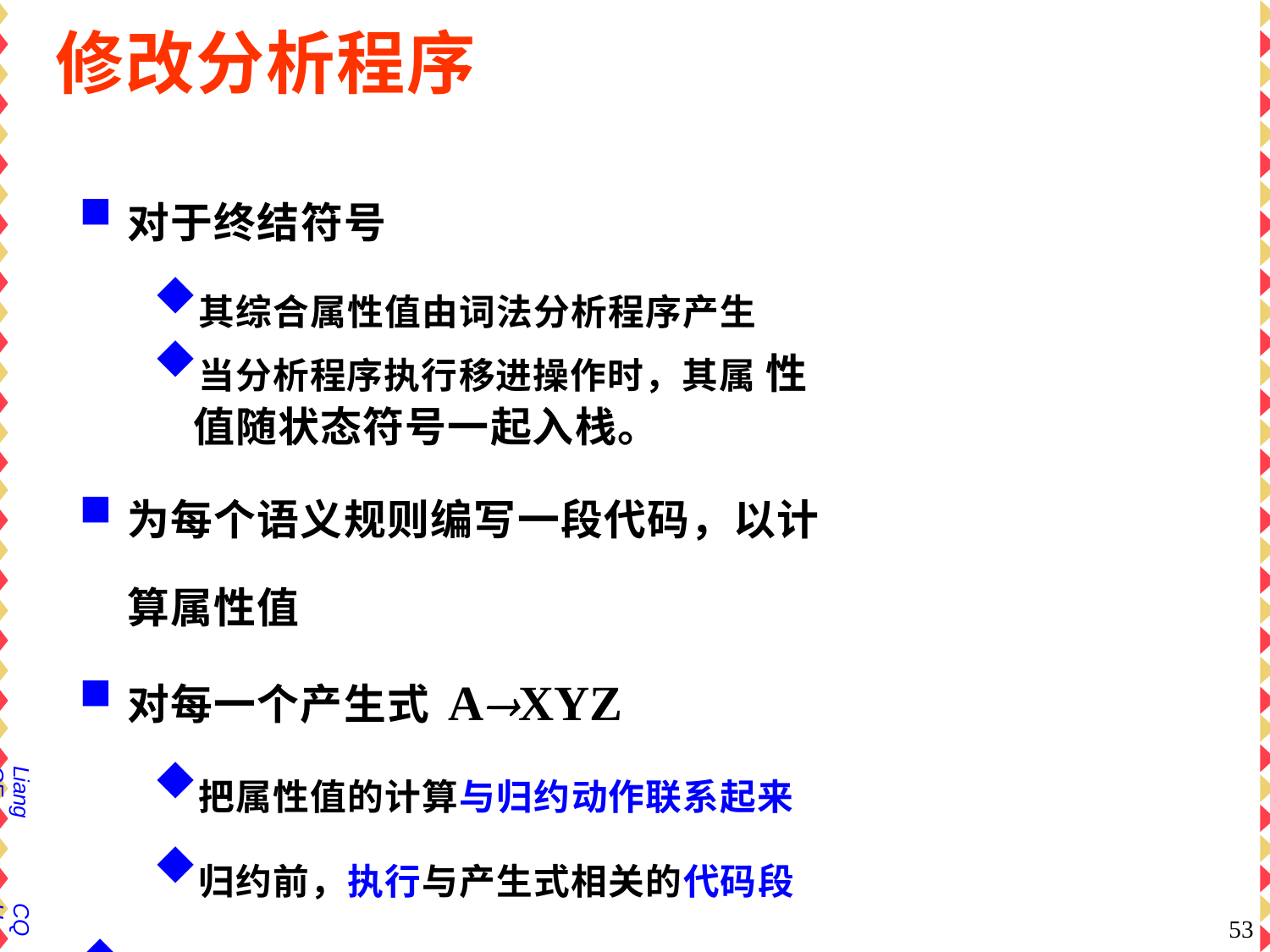

# 修改分析程序
对于终结符号
其综合属性值由词法分析程序产生
当分析程序执行移进操作时，其属 性值随状态符号一起入栈。
为每个语义规则编写一段代码，以计算属性值
对每一个产生式A→XYZ
把属性值的计算与归约动作联系起来
归约前，执行与产生式相关的代码段
归约：右部符号的相应状态及其属性出栈 左部符号的相应状态及其属性入栈
LR分析程序中应增加计算属性值的代码段
Liang GE
CQU
53